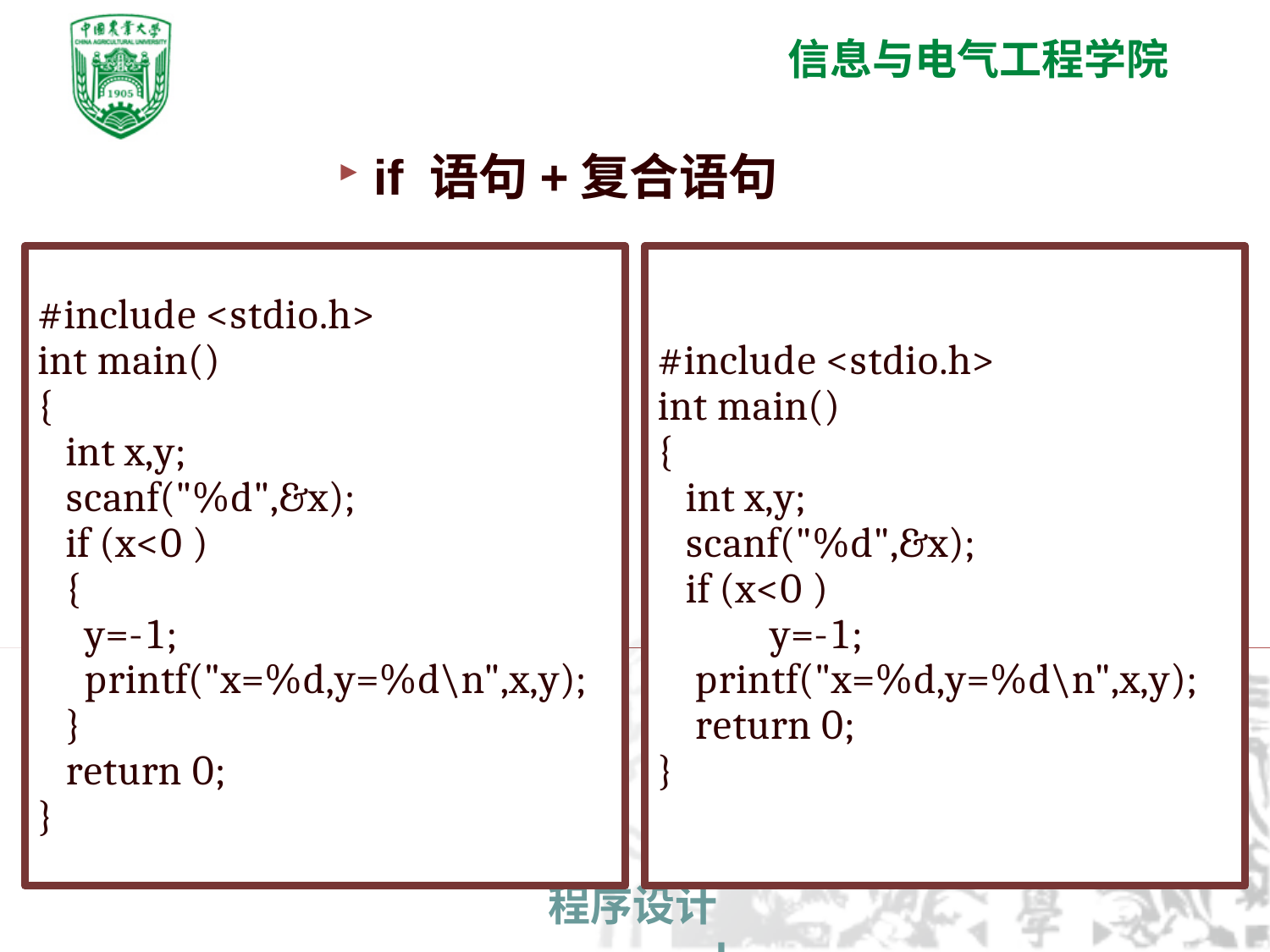

if 语句+复合语句
#include <stdio.h>
int main()
{
   int x,y;
   scanf("%d",&x);
   if (x<0 )
   {
     y=-1;
     printf("x=%d,y=%d\n",x,y);
   }
   return 0;
}
#include <stdio.h>
int main()
{
   int x,y;
   scanf("%d",&x);
   if (x<0 )
            y=-1;
    printf("x=%d,y=%d\n",x,y);
    return 0;
}